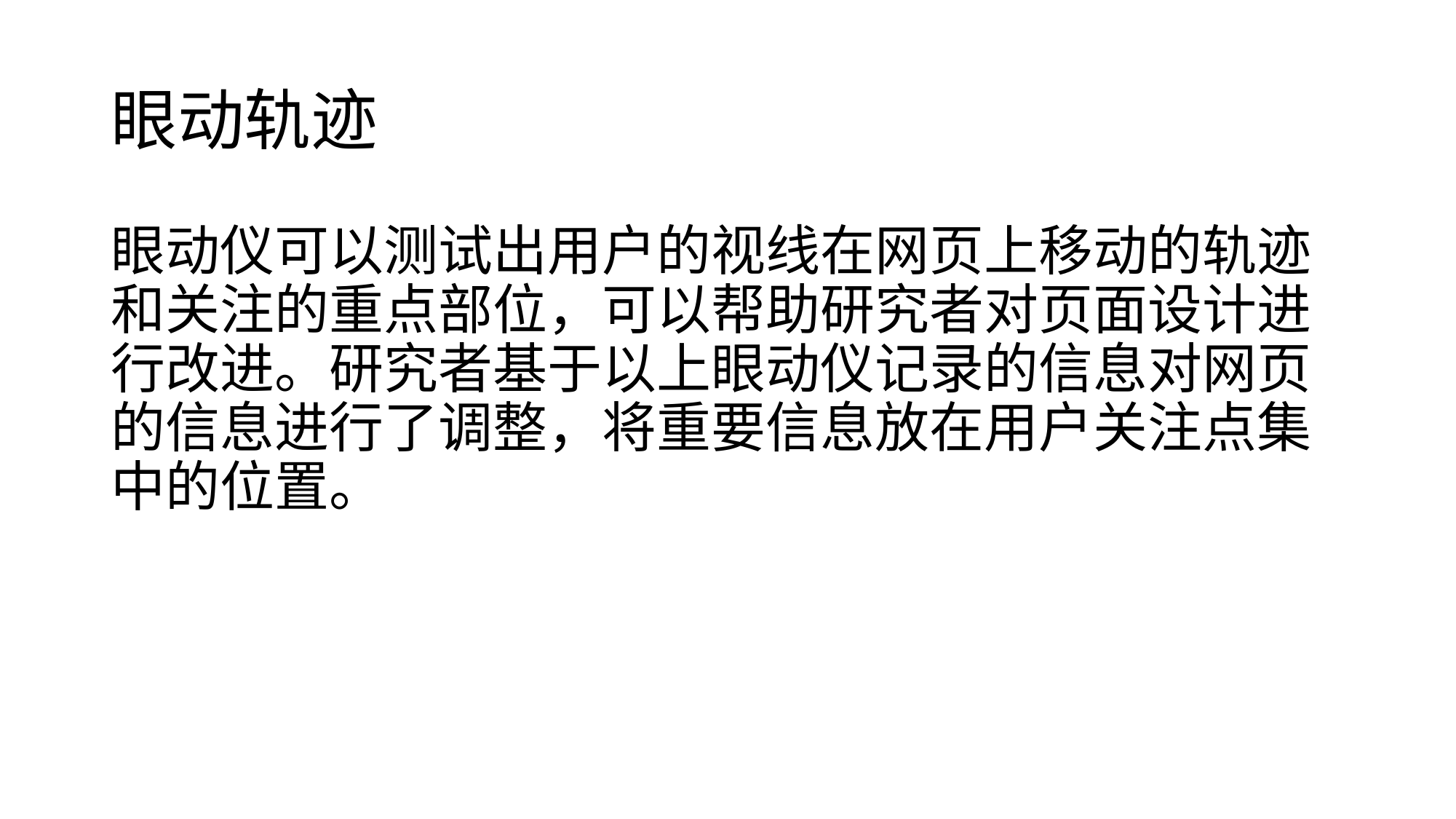

# 眼动轨迹
眼动仪可以测试出用户的视线在网页上移动的轨迹和关注的重点部位，可以帮助研究者对页面设计进行改进。研究者基于以上眼动仪记录的信息对网页的信息进行了调整，将重要信息放在用户关注点集中的位置。